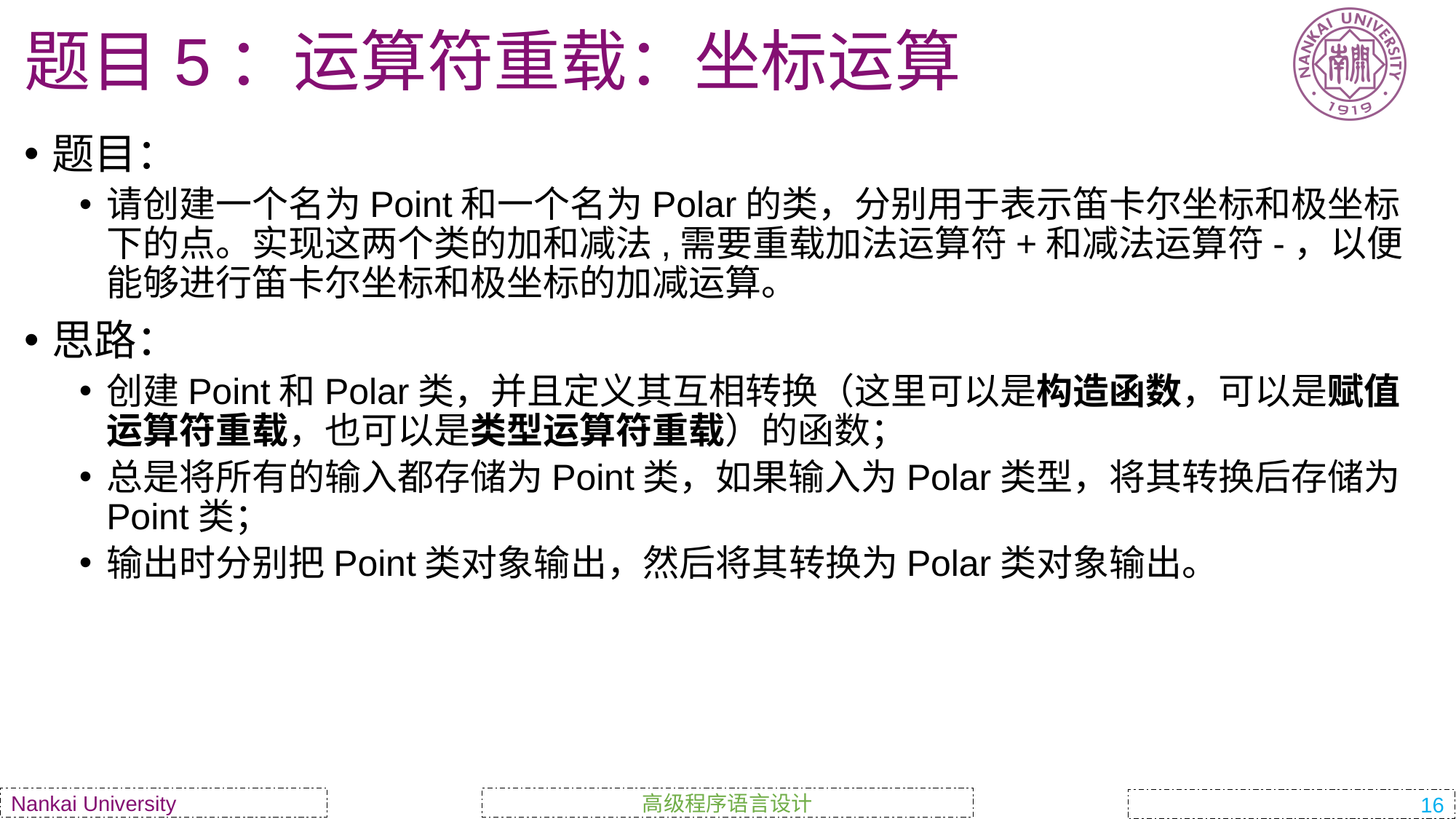

# 题目5：运算符重载：坐标运算
题目：
请创建一个名为Point和一个名为Polar的类，分别用于表示笛卡尔坐标和极坐标下的点。实现这两个类的加和减法,需要重载加法运算符+和减法运算符-，以便能够进行笛卡尔坐标和极坐标的加减运算。
思路：
创建Point和Polar类，并且定义其互相转换（这里可以是构造函数，可以是赋值运算符重载，也可以是类型运算符重载）的函数；
总是将所有的输入都存储为Point类，如果输入为Polar类型，将其转换后存储为Point类；
输出时分别把Point类对象输出，然后将其转换为Polar类对象输出。
高级程序语言设计
Nankai University
16